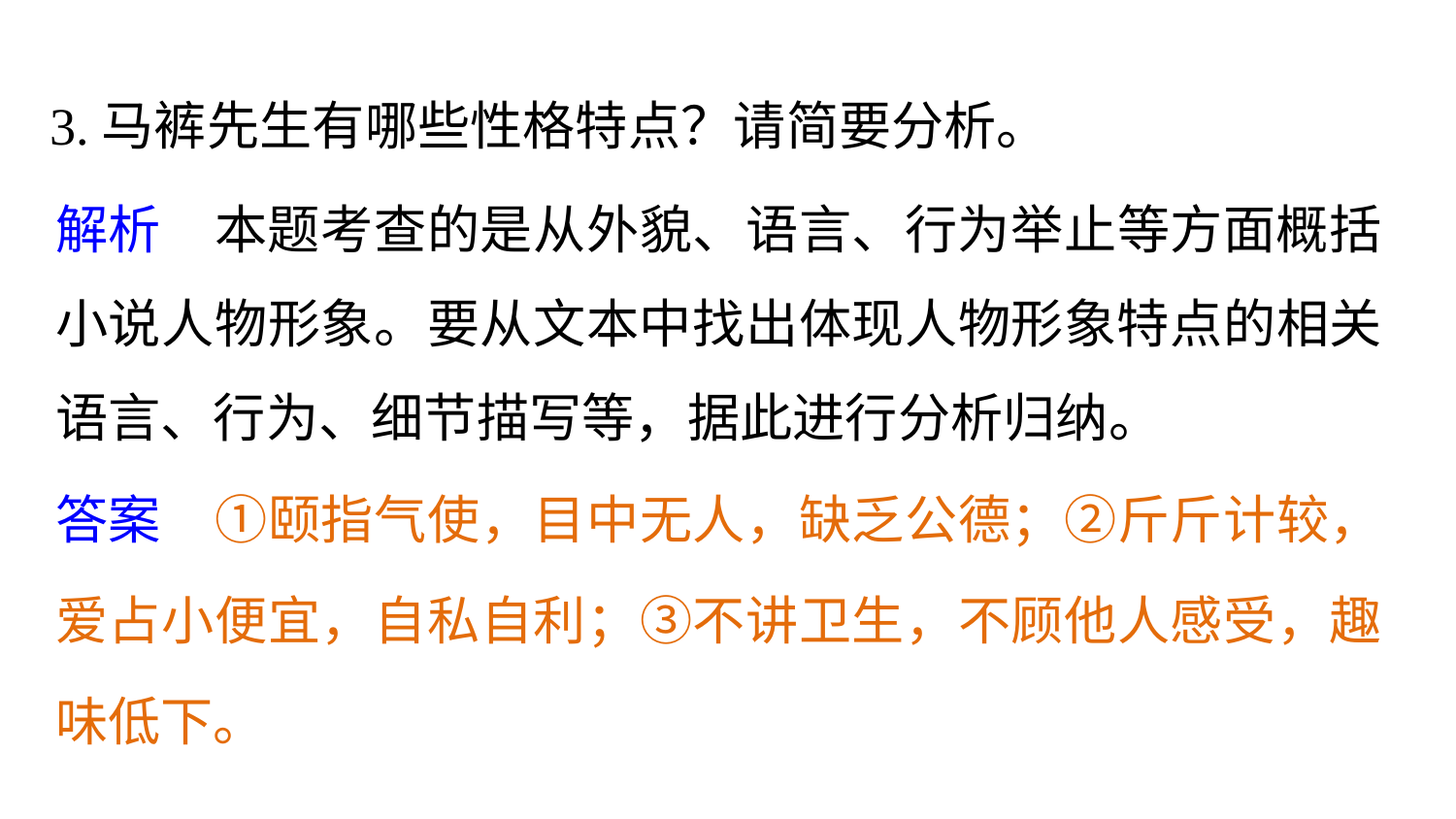

3.马裤先生有哪些性格特点？请简要分析。
解析　本题考查的是从外貌、语言、行为举止等方面概括小说人物形象。要从文本中找出体现人物形象特点的相关语言、行为、细节描写等，据此进行分析归纳。
答案　①颐指气使，目中无人，缺乏公德；②斤斤计较，爱占小便宜，自私自利；③不讲卫生，不顾他人感受，趣味低下。